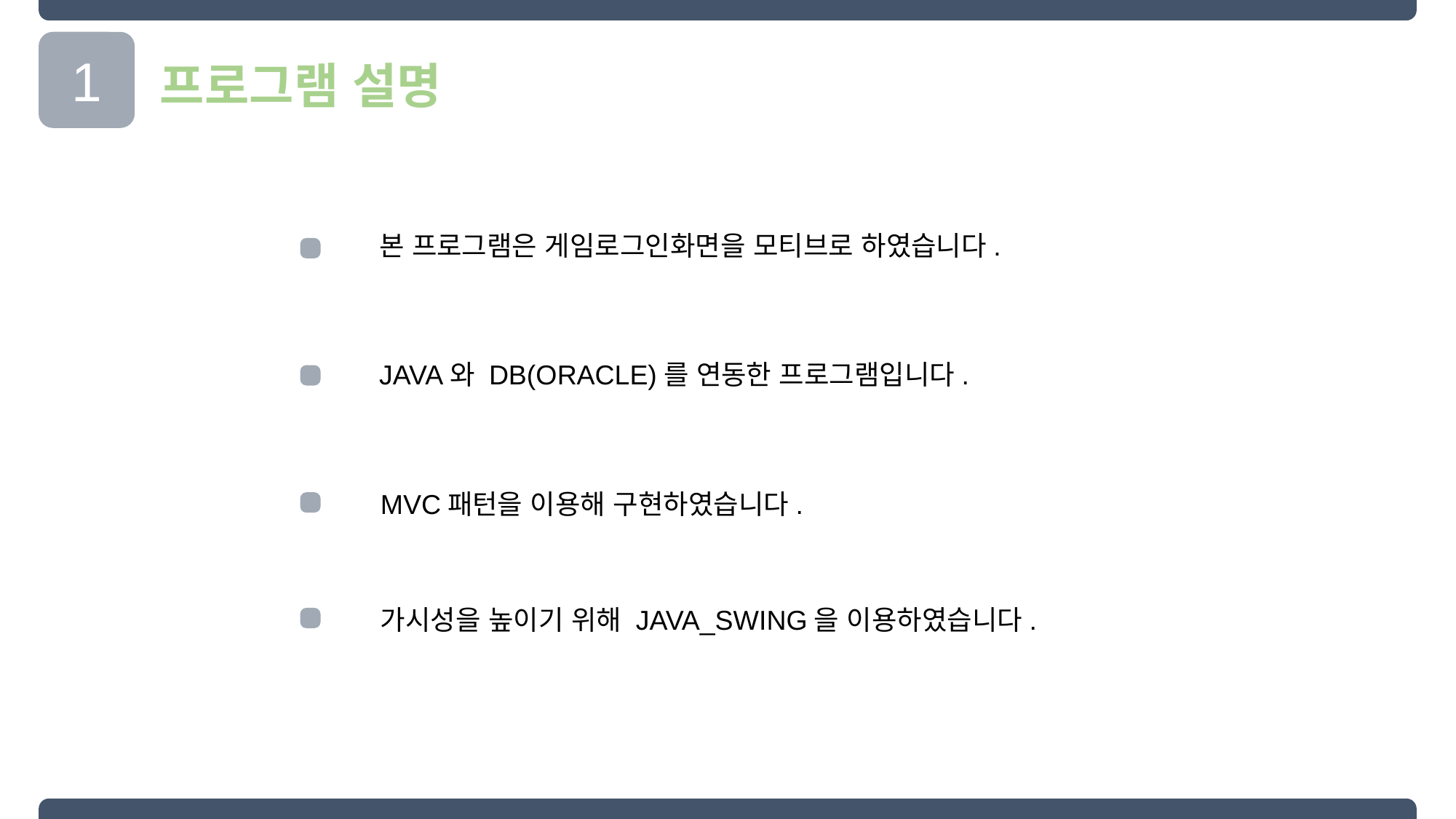

1
프로그램 설명
본 프로그램은 게임로그인화면을 모티브로 하였습니다.

JAVA와 DB(ORACLE)를 연동한 프로그램입니다.

MVC패턴을 이용해 구현하였습니다.

가시성을 높이기 위해 JAVA_SWING을 이용하였습니다.